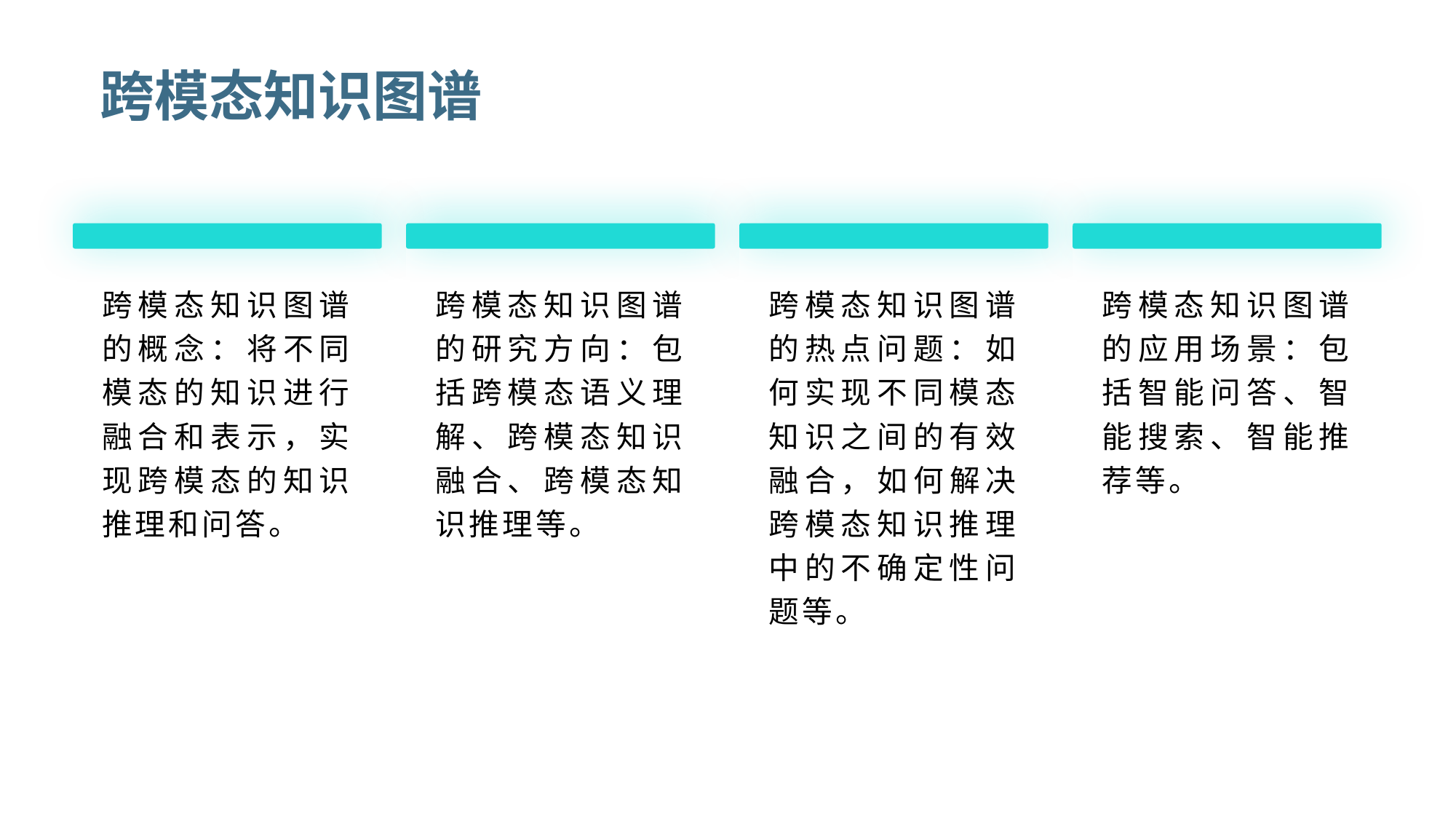

# 跨模态知识图谱

跨模态知识图谱的概念：将不同模态的知识进行融合和表示，实现跨模态的知识推理和问答。
跨模态知识图谱的研究方向：包括跨模态语义理解、跨模态知识融合、跨模态知识推理等。
跨模态知识图谱的热点问题：如何实现不同模态知识之间的有效融合，如何解决跨模态知识推理中的不确定性问题等。
跨模态知识图谱的应用场景：包括智能问答、智能搜索、智能推荐等。